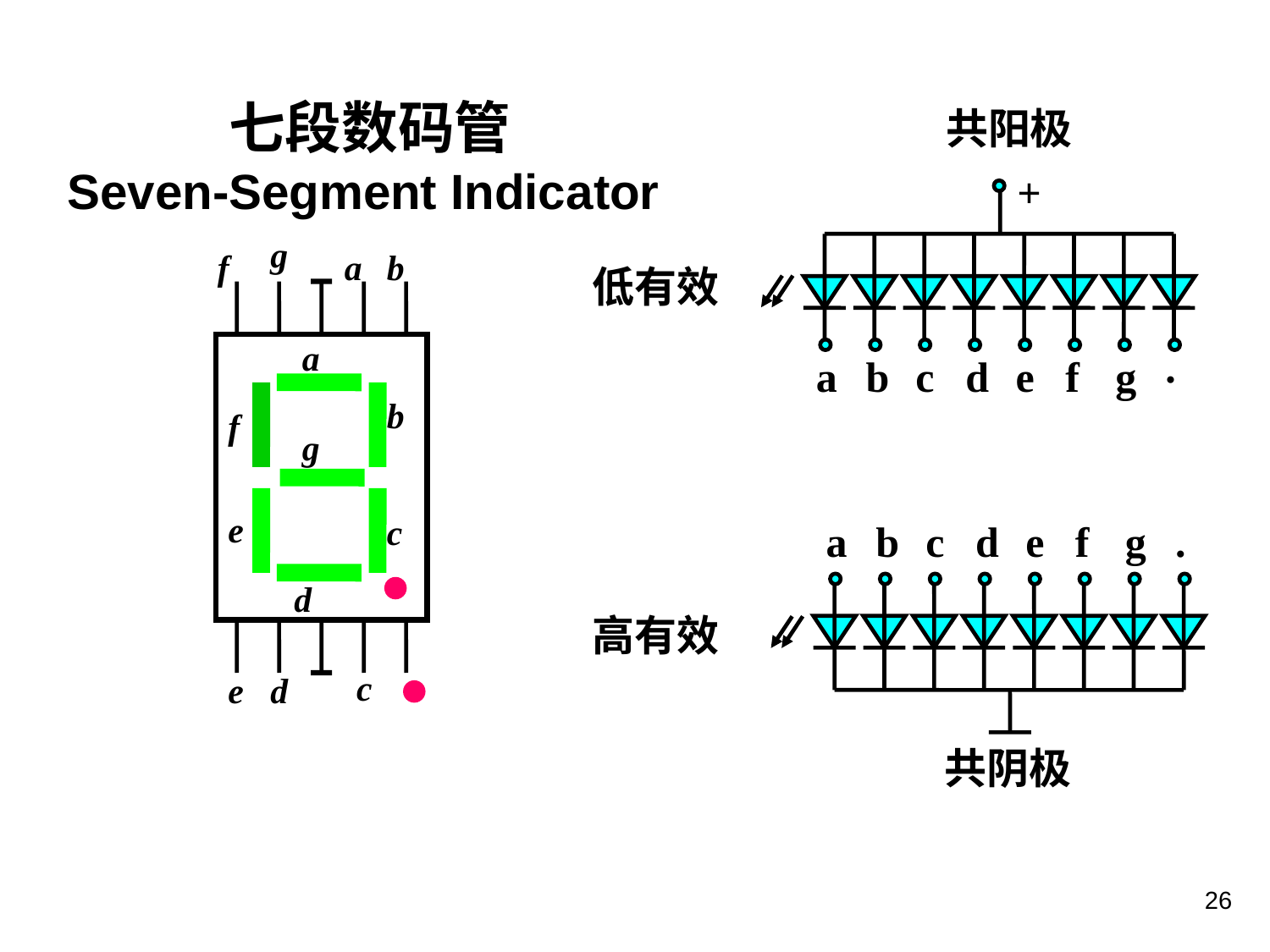

七段数码管
Seven-Segment Indicator
共阳极
+

低有效

.

a
b
c
d
e
f
g
g
f
a
b

a

b
f
g

e
c

d

c
e
d

a
b
c
d
e
f
g
.

高有效

共阴极
26